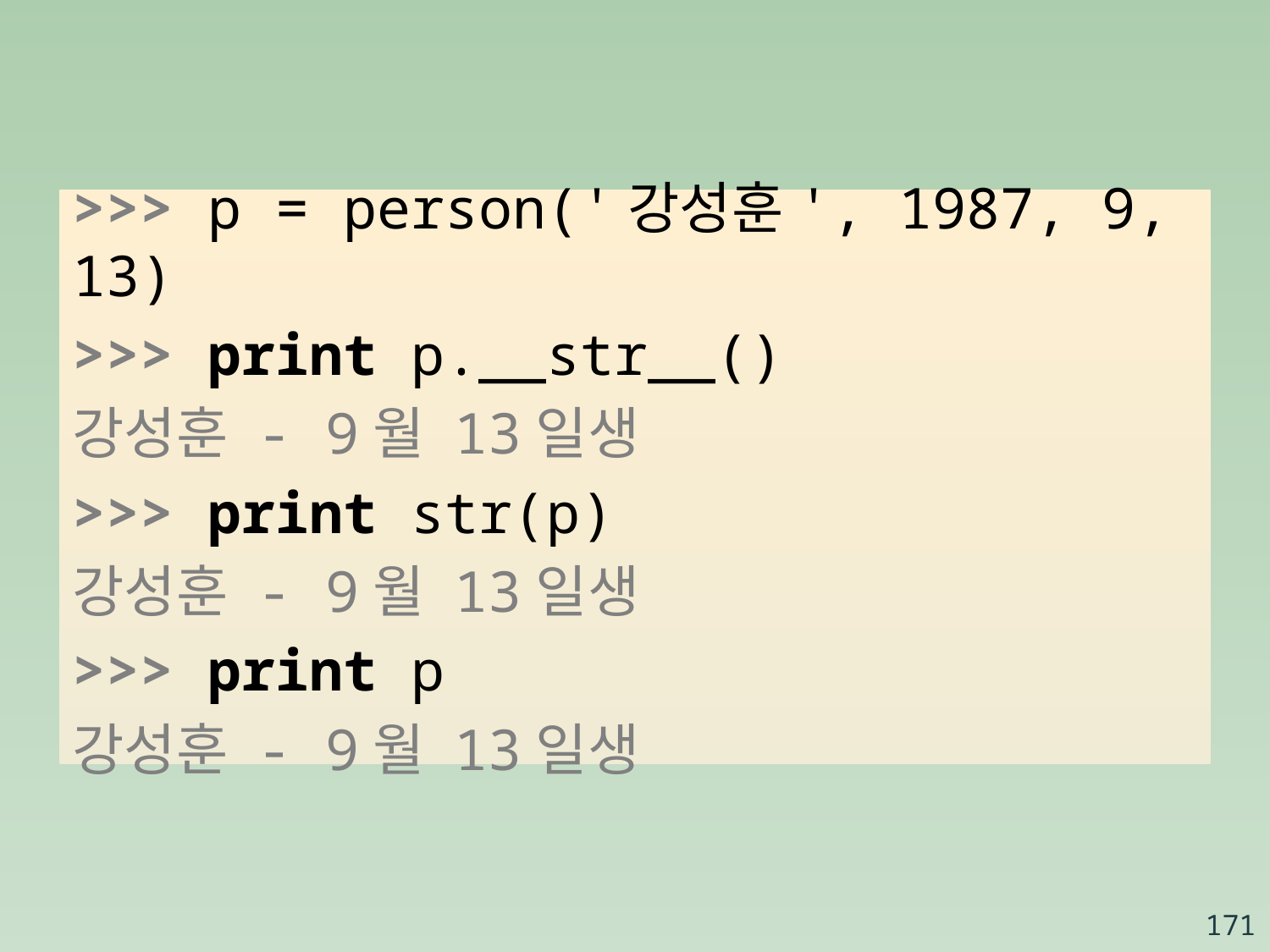

>>> p = person('강성훈', 1987, 9, 13)
>>> print p.__str__()
강성훈 - 9월 13일생
>>> print str(p)
강성훈 - 9월 13일생
>>> print p
강성훈 - 9월 13일생
171